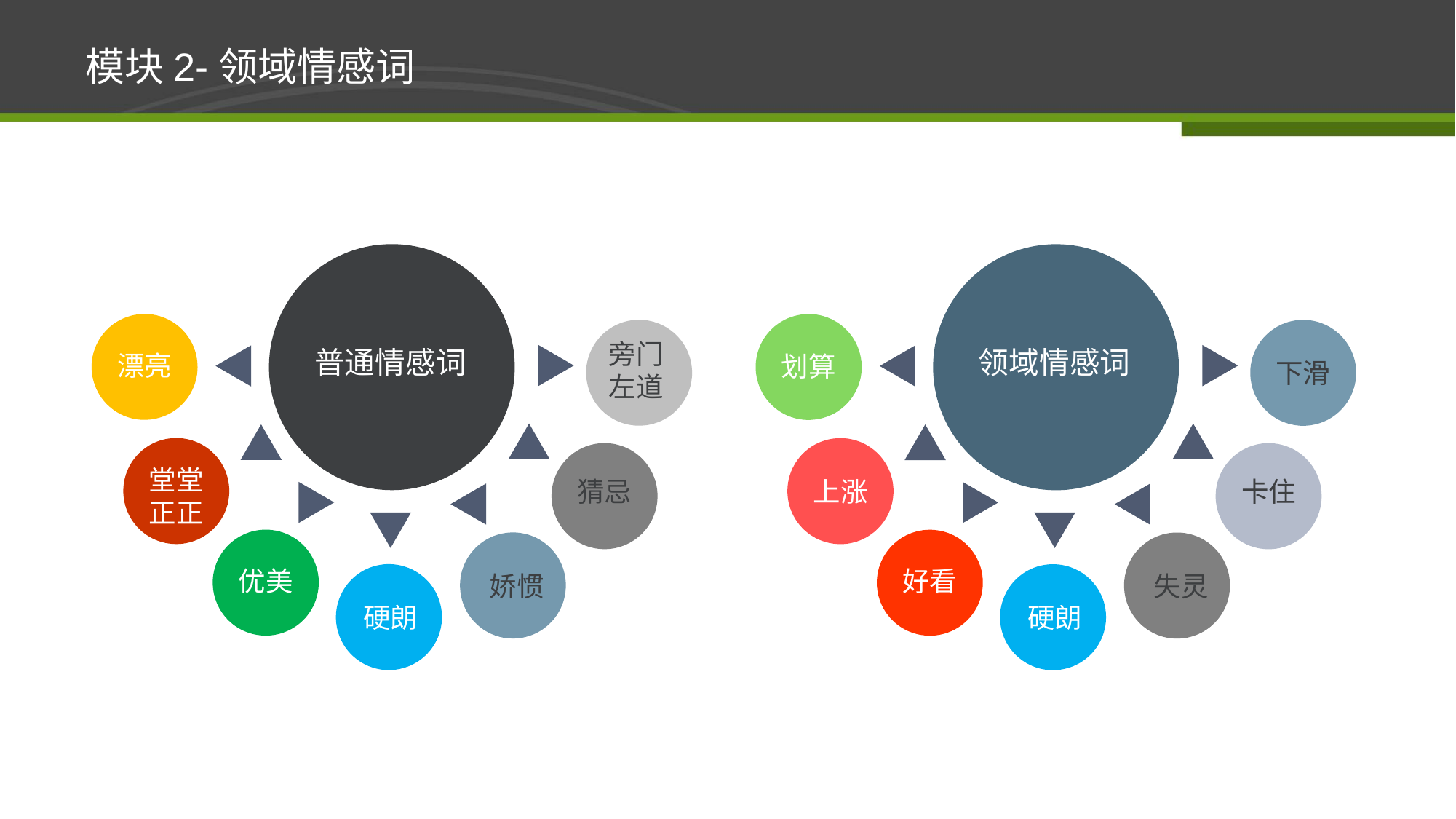

# 模块2-领域情感词

普通情感词

漂亮

旁门左道

堂堂正正

猜忌

优美

娇惯

硬朗

领域情感词

划算

下滑

上涨

卡住

好看

失灵

硬朗